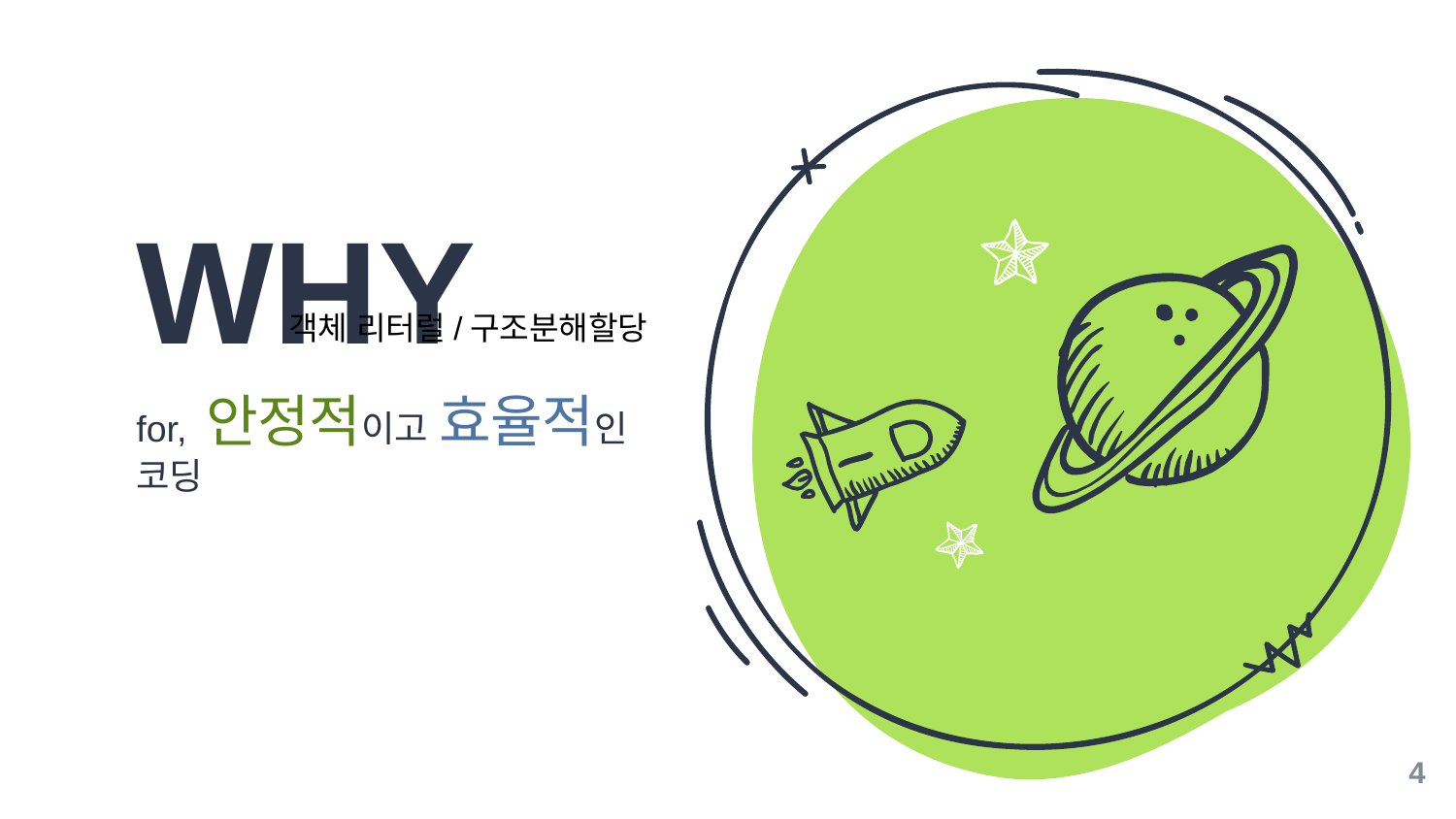

WHY

객체 리터럴/구조분해할당

for, 안정적이고 효율적인 코딩

4